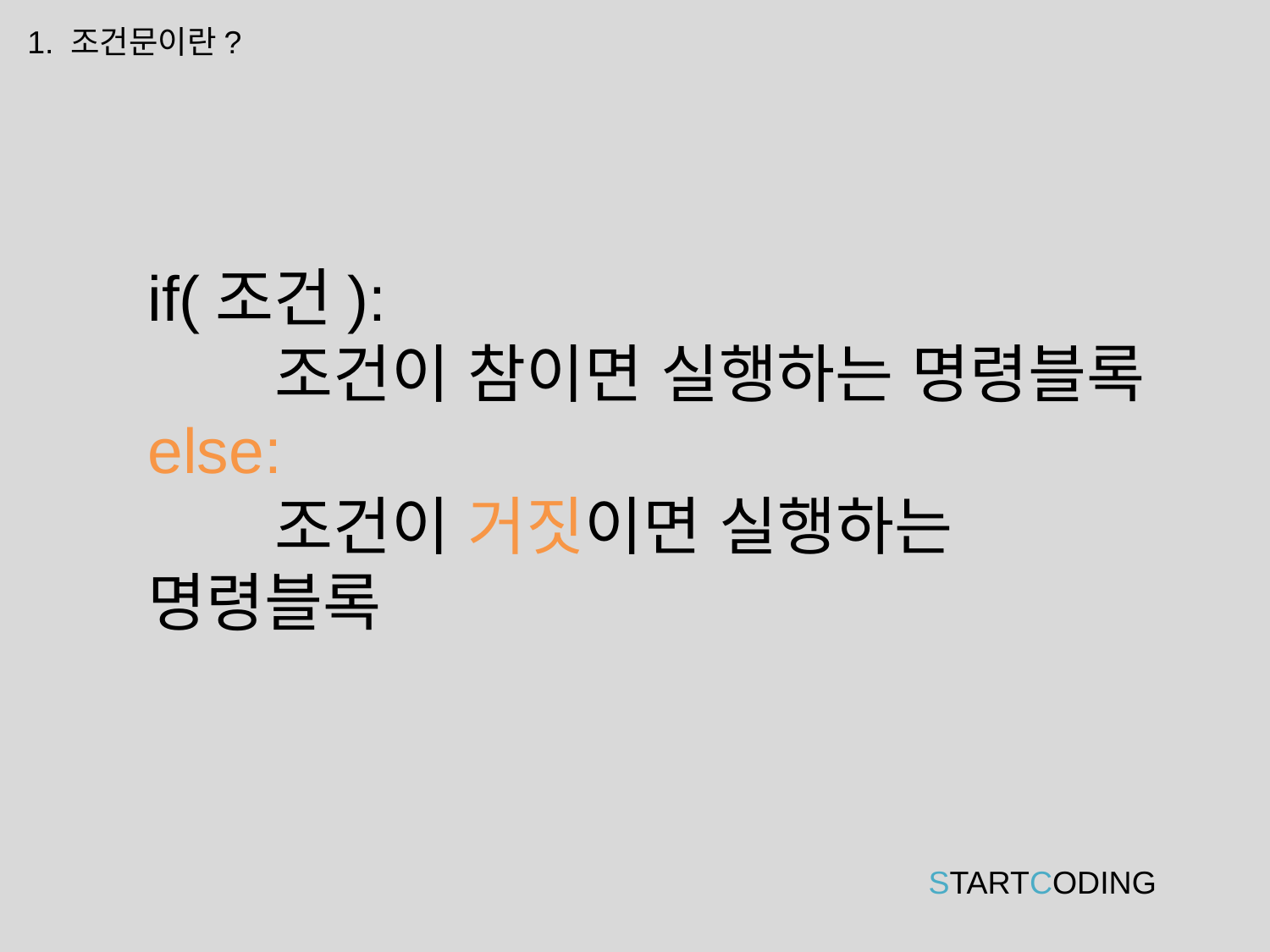

1. 조건문이란?

# if(조건): 조건이 참이면 실행하는 명령블록 else: 조건이 거짓이면 실행하는 명령블록
STARTCODING